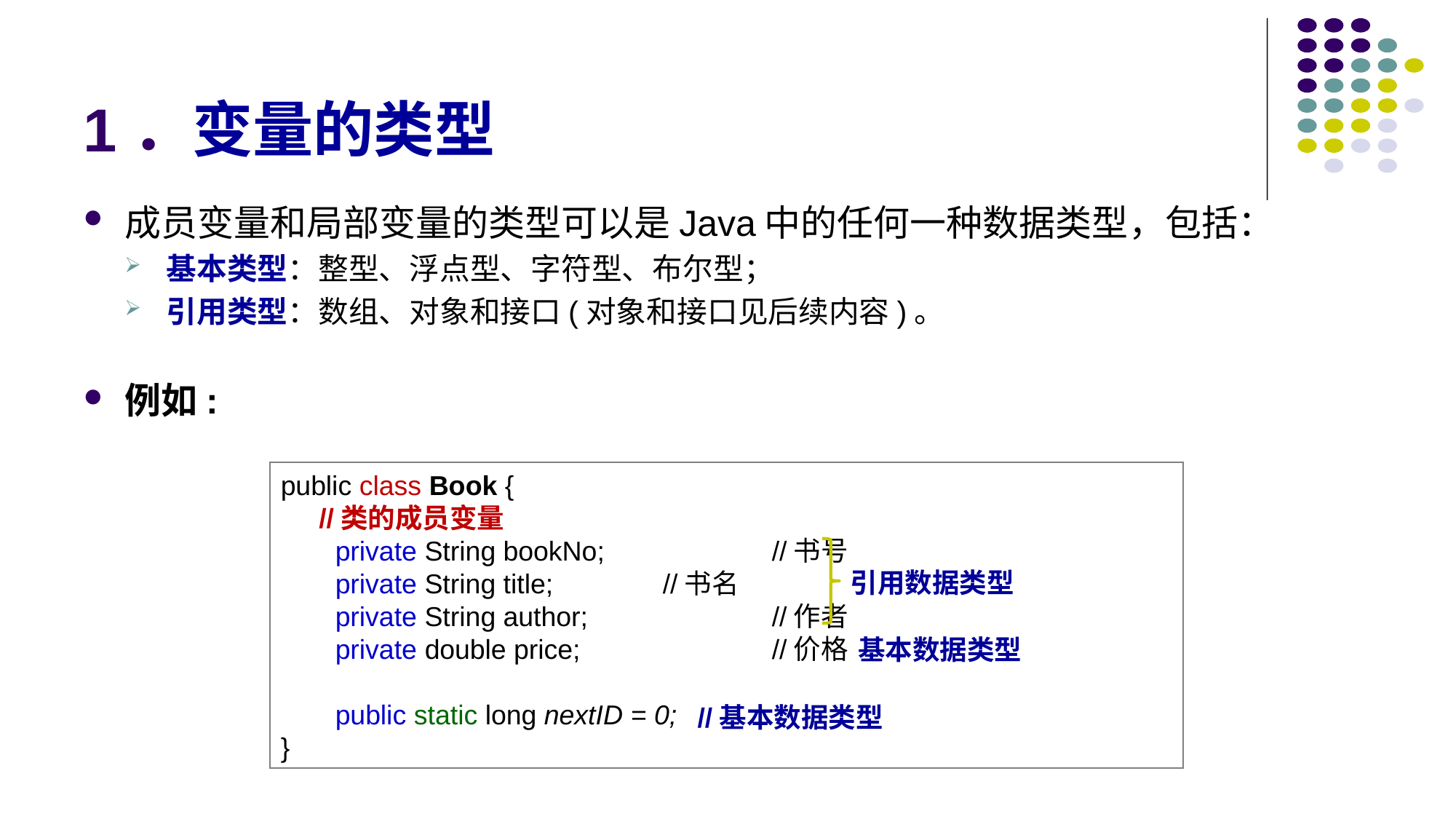

# 1．变量的类型
成员变量和局部变量的类型可以是Java中的任何一种数据类型，包括：
基本类型：整型、浮点型、字符型、布尔型；
引用类型：数组、对象和接口(对象和接口见后续内容)。

例如:

public class Book {
     //类的成员变量
private String bookNo;		//书号
private String title;		//书名
private String author;		//作者
private double price;		//价格

public static long nextID = 0;
}

引用数据类型
 基本数据类型
//基本数据类型
16